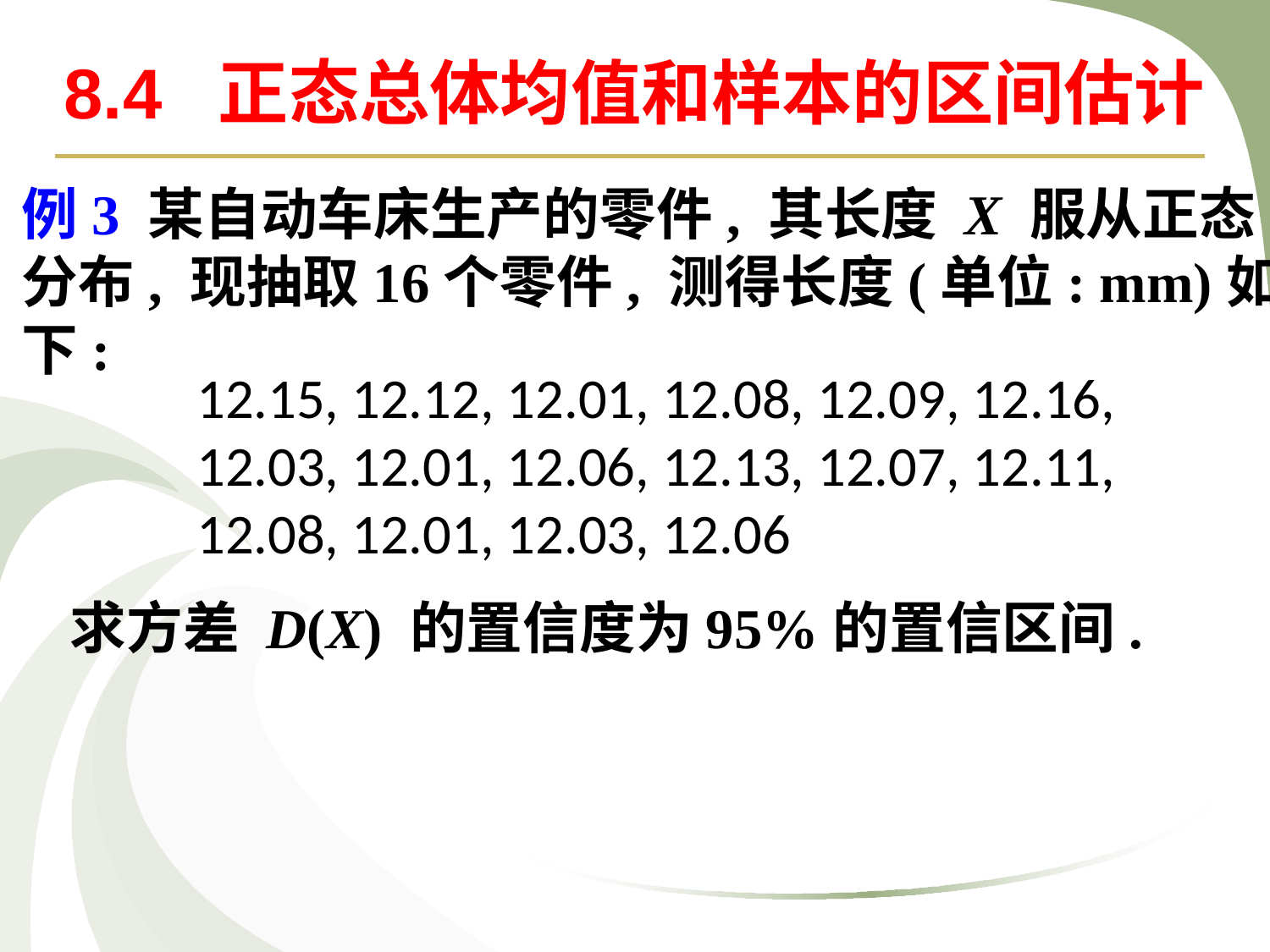

8.4  正态总体均值和样本的区间估计
例3 某自动车床生产的零件, 其长度 X 服从正态
分布, 现抽取16个零件, 测得长度(单位: mm)如
下:
12.15, 12.12, 12.01, 12.08, 12.09, 12.16,
12.03, 12.01, 12.06, 12.13, 12.07, 12.11,
12.08, 12.01, 12.03, 12.06
求方差 D(X) 的置信度为95%的置信区间.